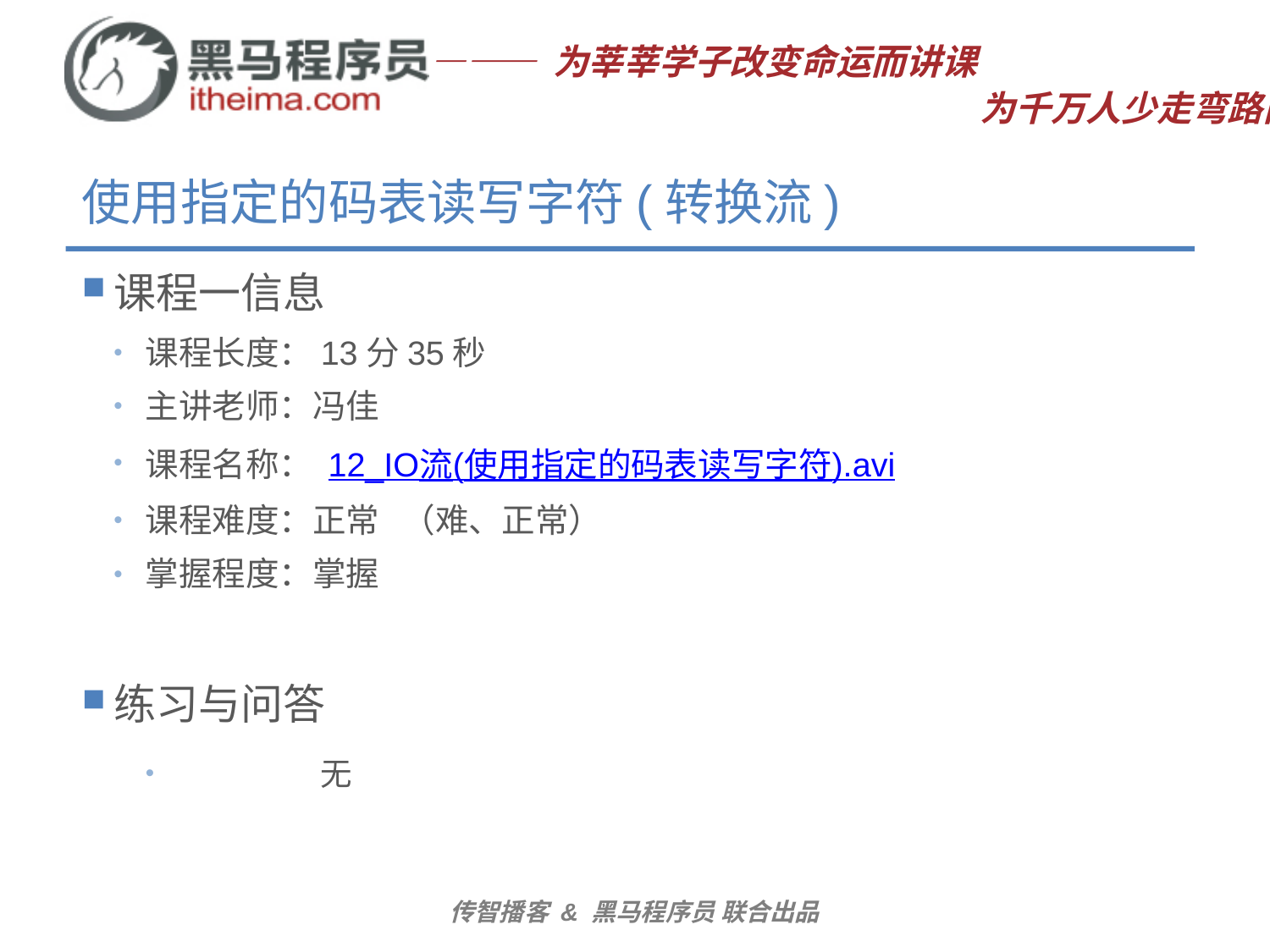

# 使用指定的码表读写字符(转换流)
课程一信息
课程长度：13分35秒
主讲老师：冯佳
课程名称： 12_IO流(使用指定的码表读写字符).avi
课程难度：正常   （难、正常）
掌握程度：掌握

练习与问答
	无